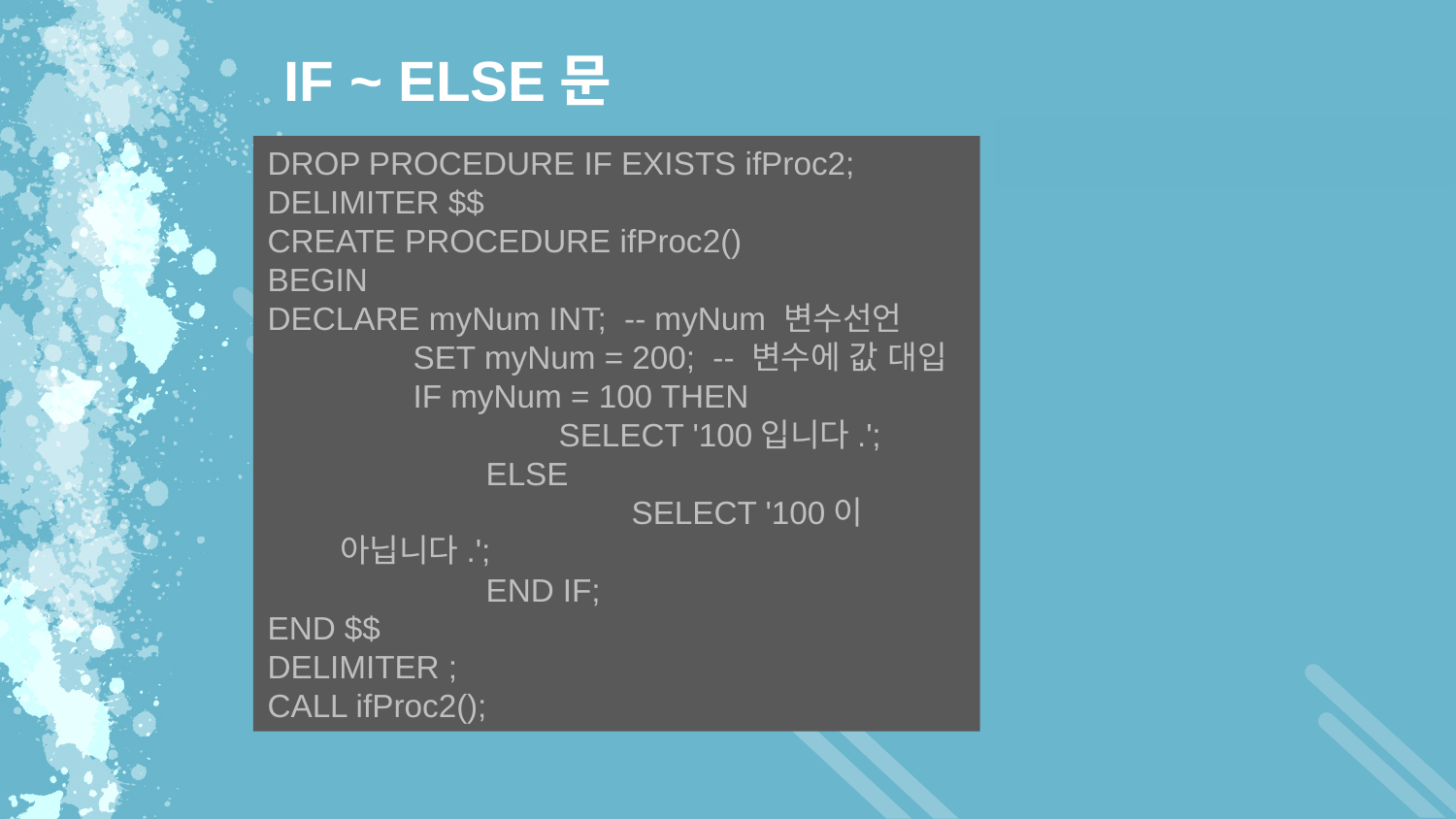

IF ~ ELSE문

DROP PROCEDURE IF EXISTS ifProc2;
DELIMITER $$
CREATE PROCEDURE ifProc2()
BEGIN
DECLARE myNum INT;  -- myNum 변수선언
	SET myNum = 200;  -- 변수에 값 대입
	IF myNum = 100 THEN
		SELECT '100입니다.';
	ELSE
		SELECT '100이 아닙니다.';
	END IF;
END $$
DELIMITER ;
CALL ifProc2();